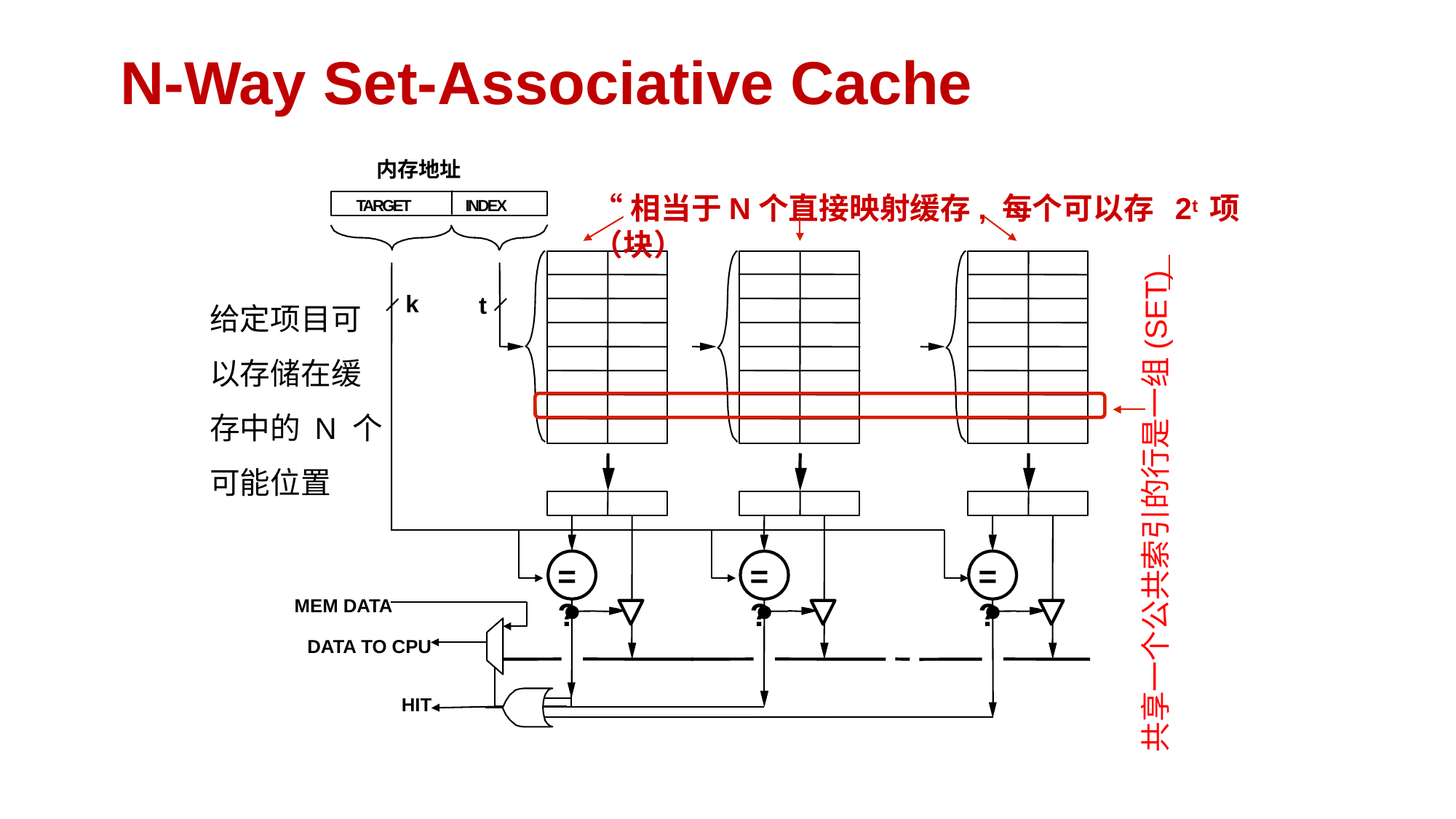

# N-Way Set-Associative Cache
内存地址
“相当于N个直接映射缓存, 每个可以存  2t 项（块）

TARGET	INDEX

共享一个公共索引的行是一组(SET)

给定项目可以存储在缓存中的 N 个可能位置
k
t

=?
=?
=?

MEM DATA
DATA TO CPU

HIT